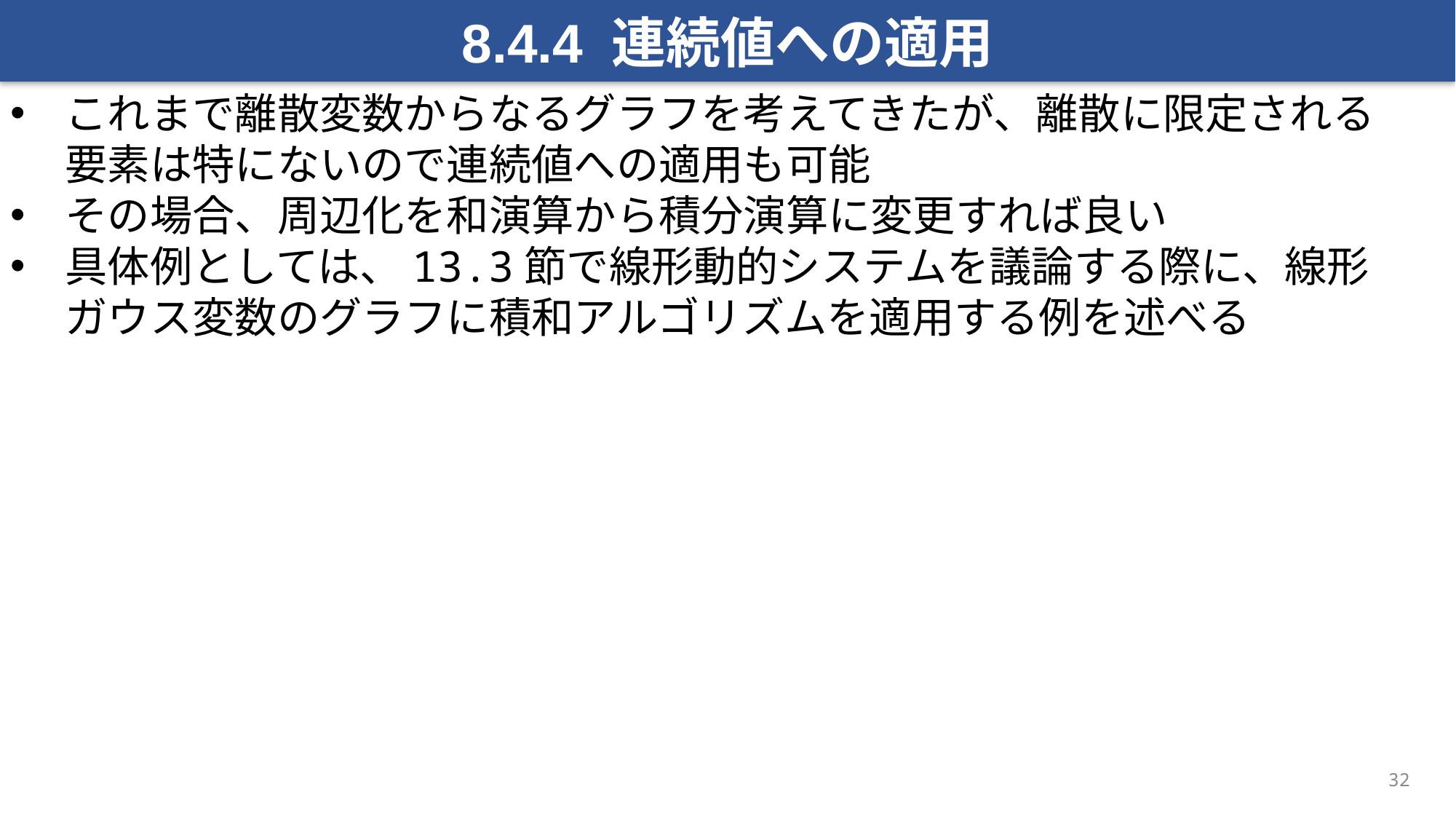

8.4.4 連続値への適用
これまで離散変数からなるグラフを考えてきたが、離散に限定される要素は特にないので連続値への適用も可能
その場合、周辺化を和演算から積分演算に変更すれば良い
具体例としては、13.3節で線形動的システムを議論する際に、線形ガウス変数のグラフに積和アルゴリズムを適用する例を述べる
32